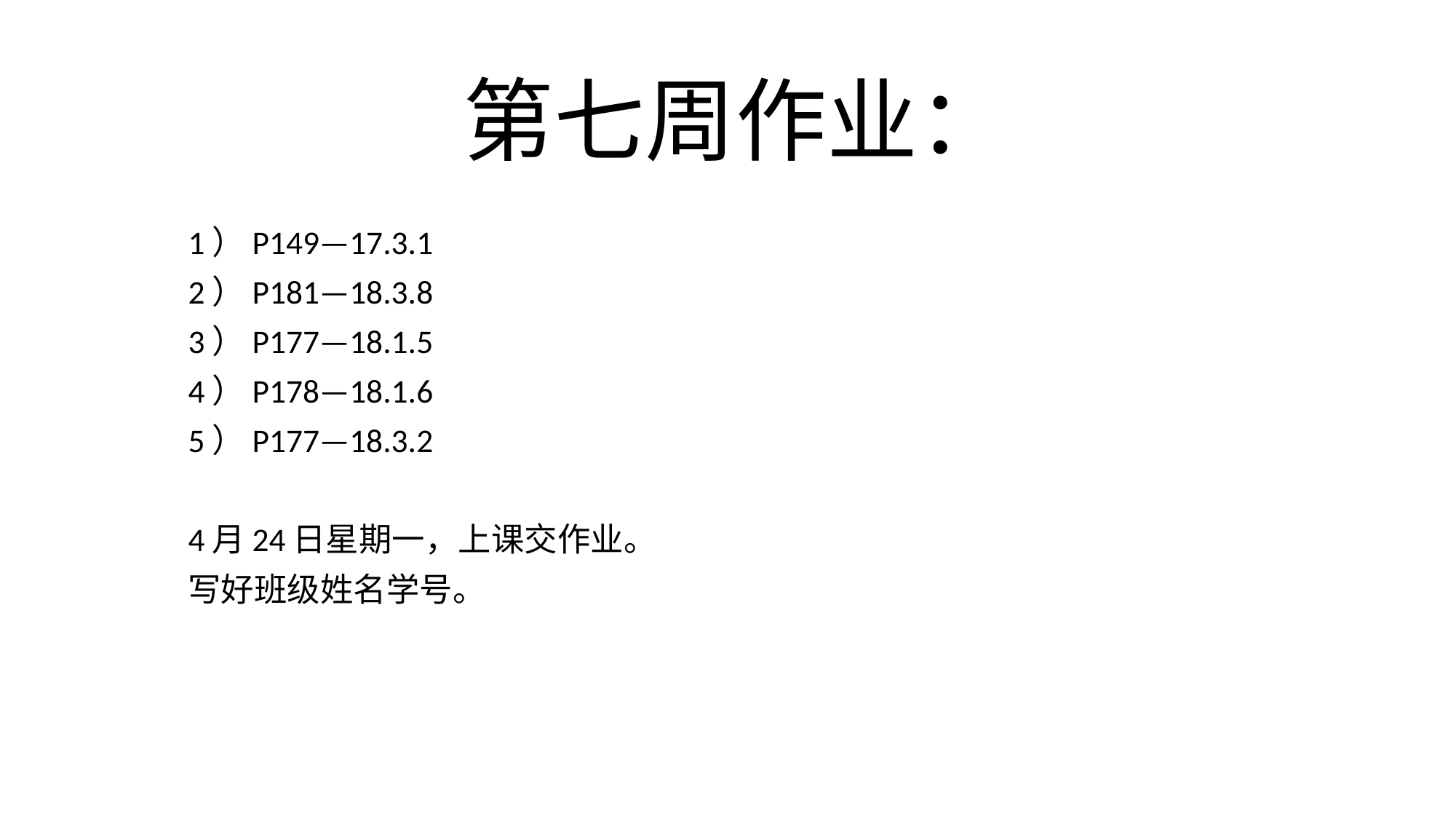

# 第七周作业：
1）P149—17.3.1
2）P181—18.3.8
3）P177—18.1.5
4）P178—18.1.6
5）P177—18.3.2

4月24日星期一，上课交作业。
写好班级姓名学号。